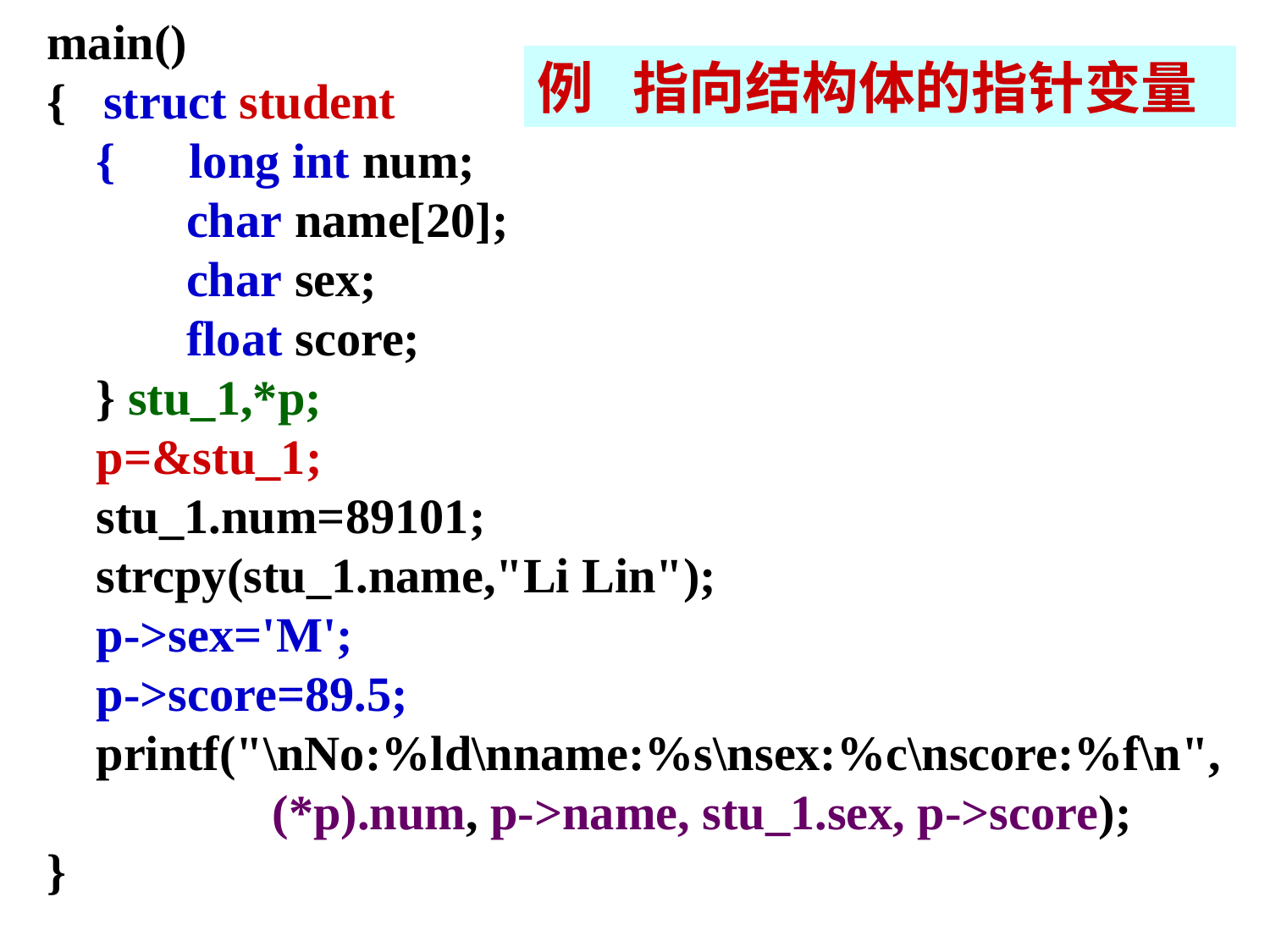

main()
{   struct student
    {      long int num;
	 char name[20];
	 char sex;
	 float score;
    } stu_1,*p;
    p=&stu_1;
    stu_1.num=89101;
    strcpy(stu_1.name,"Li Lin");
    p->sex='M';
    p->score=89.5;
    printf("\nNo:%ld\nname:%s\nsex:%c\nscore:%f\n",
	        (*p).num, p->name, stu_1.sex, p->score);
}
例   指向结构体的指针变量